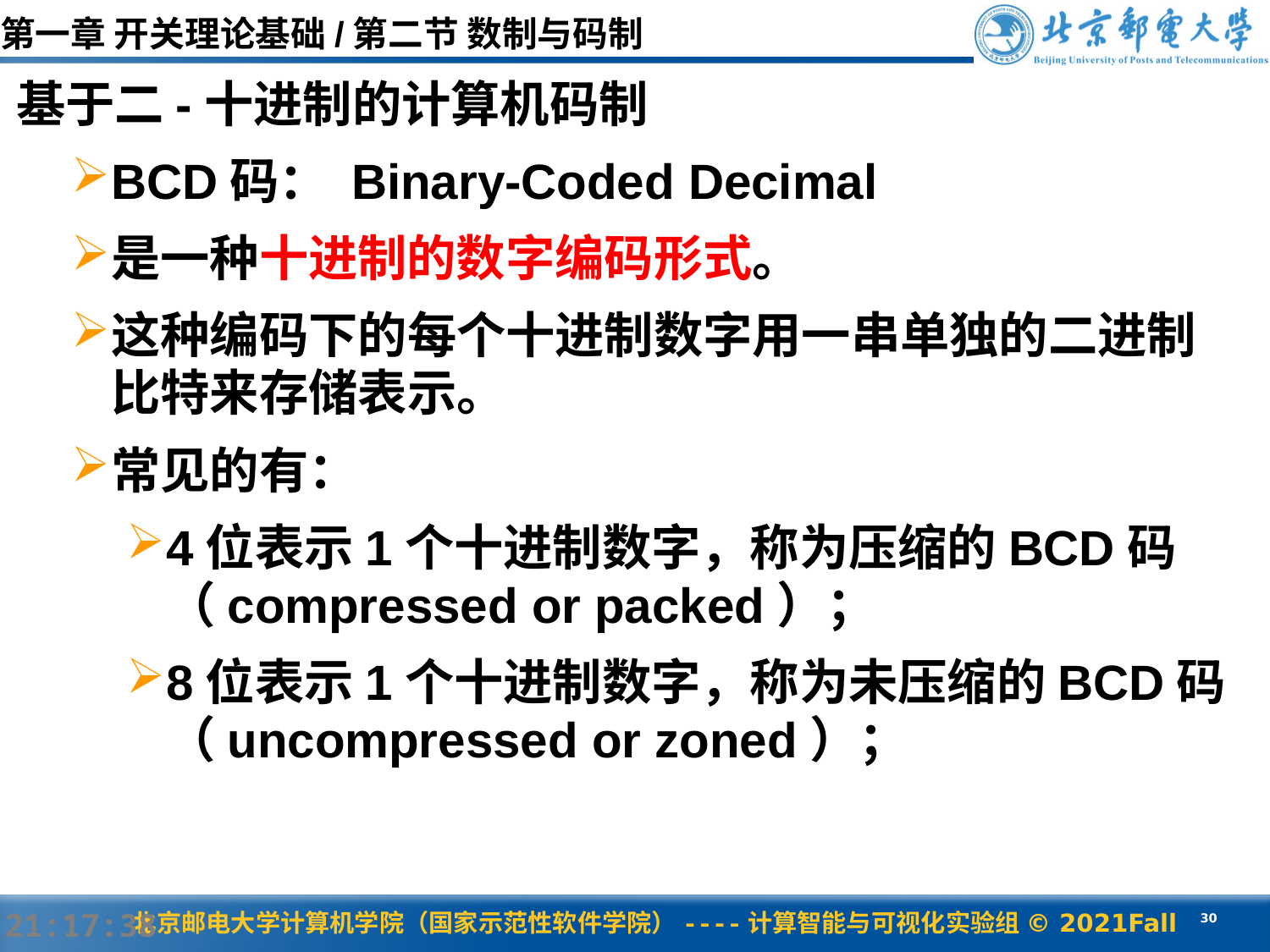

# 第一章 开关理论基础/第二节 数制与码制
基于二-十进制的计算机码制
BCD码： Binary-Coded Decimal
是一种十进制的数字编码形式。
这种编码下的每个十进制数字用一串单独的二进制比特来存储表示。
常见的有：
4位表示1个十进制数字，称为压缩的BCD码（compressed or packed）；
8位表示1个十进制数字，称为未压缩的BCD码（uncompressed or zoned）；